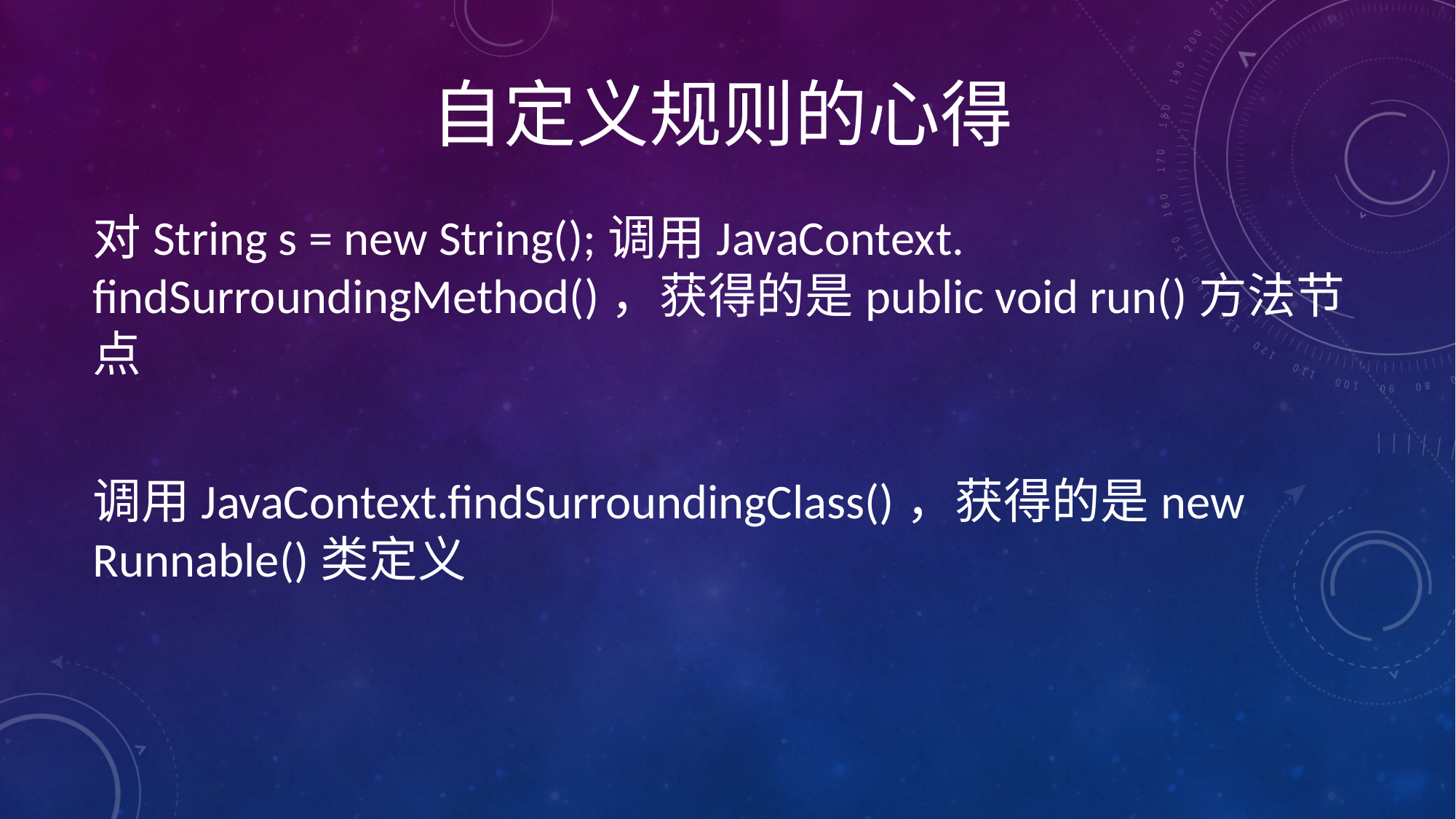

# 自定义规则的心得
对String s = new String();调用JavaContext. findSurroundingMethod()，获得的是public void run()方法节点

调用JavaContext.findSurroundingClass()，获得的是new Runnable()类定义